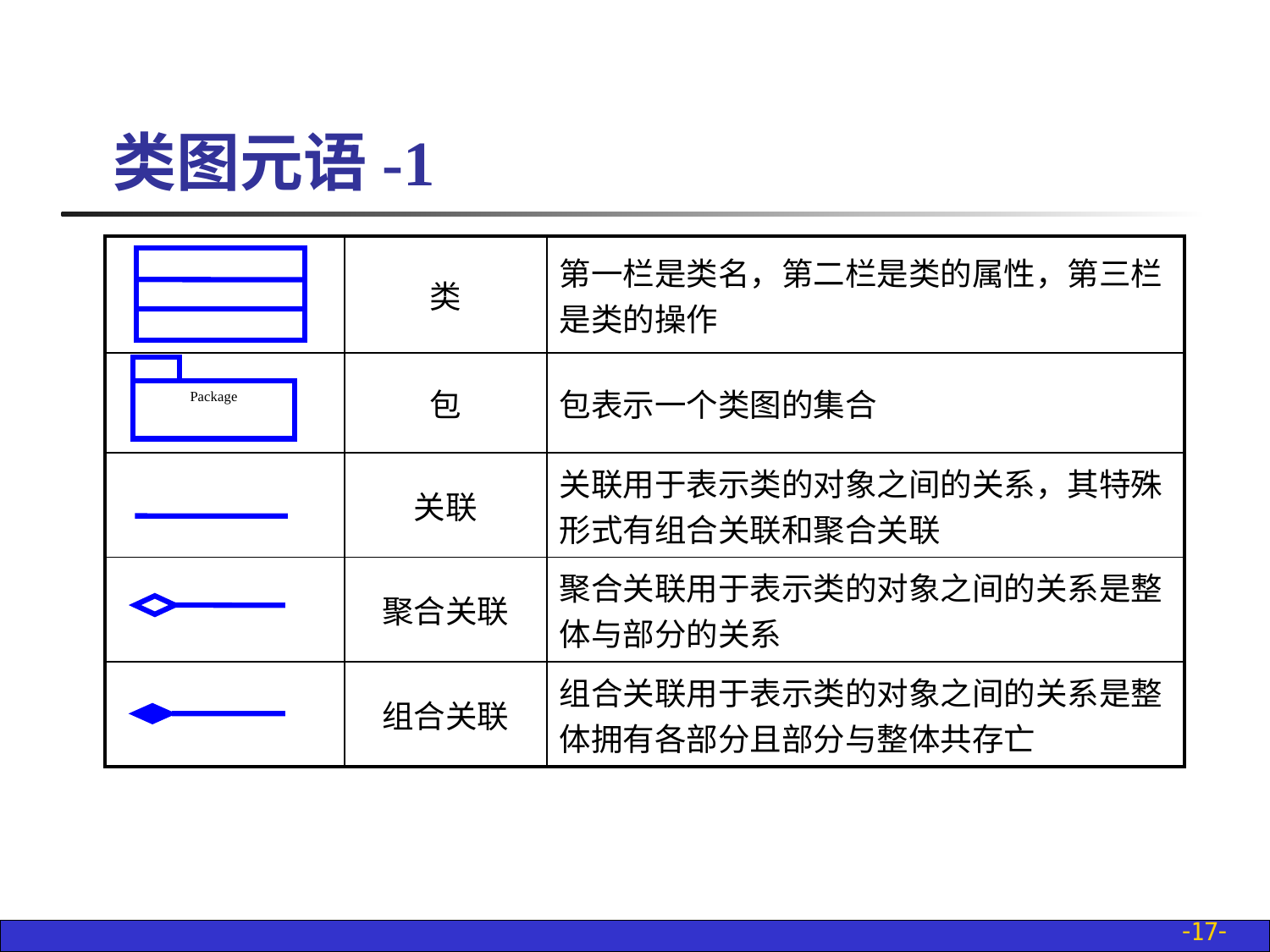

类图元语-1
|  | 类 | 第一栏是类名，第二栏是类的属性，第三栏是类的操作 |
| --- | --- | --- |
|  | 包 | 包表示一个类图的集合 |
|  | 关联 | 关联用于表示类的对象之间的关系，其特殊形式有组合关联和聚合关联 |
|  | 聚合关联 | 聚合关联用于表示类的对象之间的关系是整体与部分的关系 |
|  | 组合关联 | 组合关联用于表示类的对象之间的关系是整体拥有各部分且部分与整体共存亡 |

Package

-17-